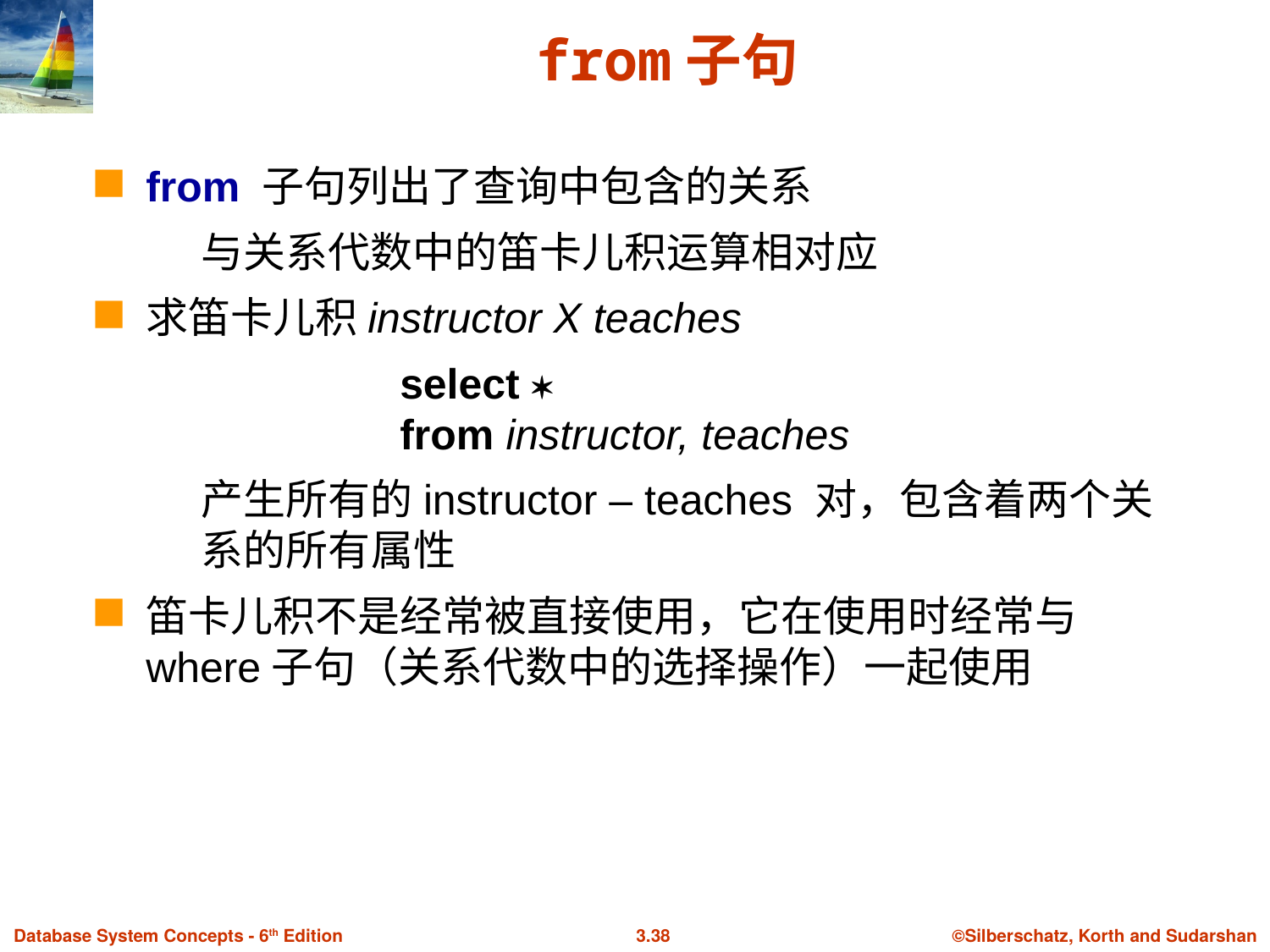

# from子句
from 子句列出了查询中包含的关系
与关系代数中的笛卡儿积运算相对应
求笛卡儿积instructor X teaches
			select ∗
		from instructor, teaches
产生所有的instructor – teaches 对，包含着两个关系的所有属性
笛卡儿积不是经常被直接使用，它在使用时经常与where子句（关系代数中的选择操作）一起使用